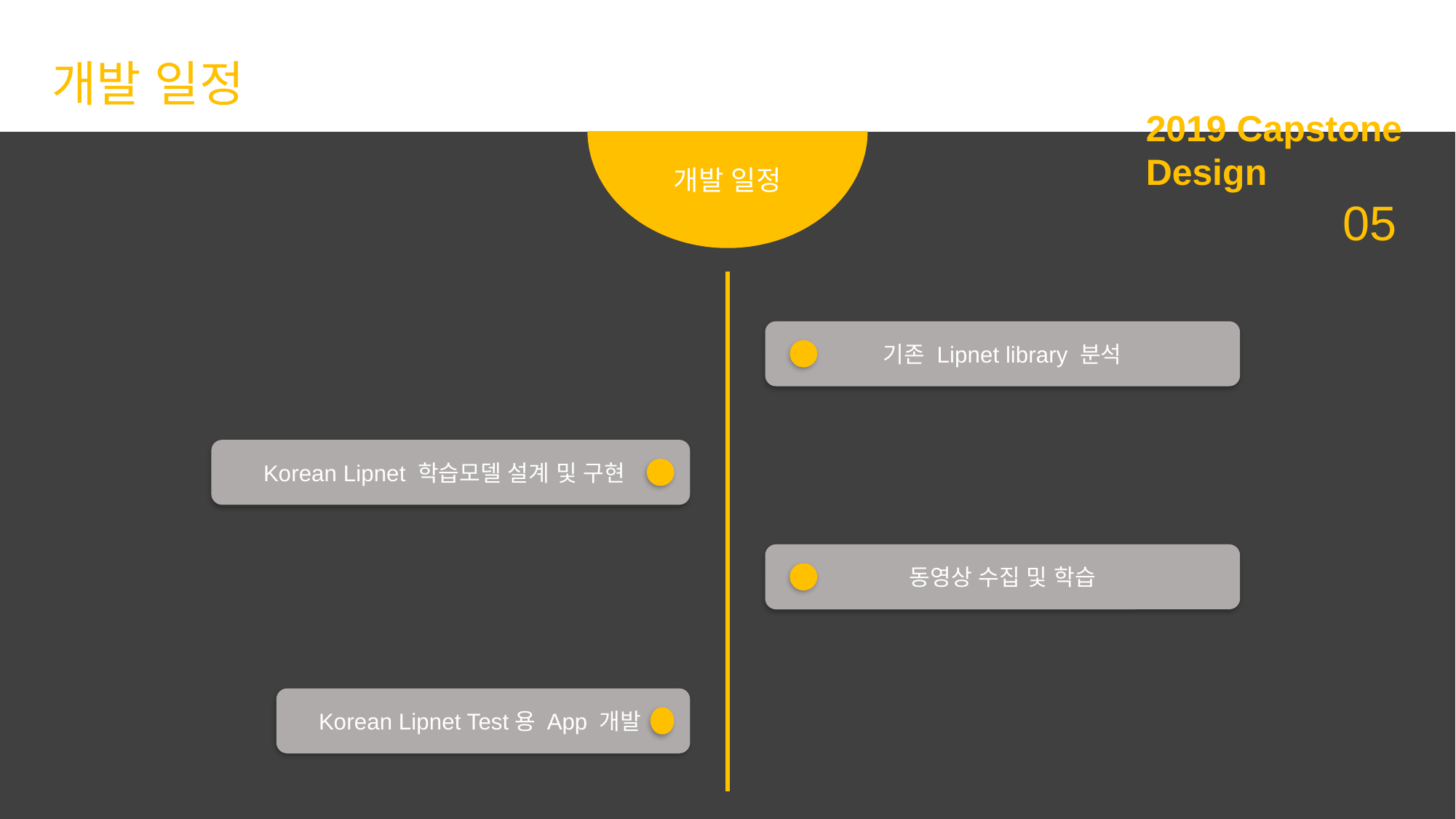

개발 일정
개발 일정
2019 Capstone Design

05
기존 Lipnet library 분석

Korean Lipnet 학습모델 설계 및 구현

동영상 수집 및 학습

Korean Lipnet Test용 App 개발